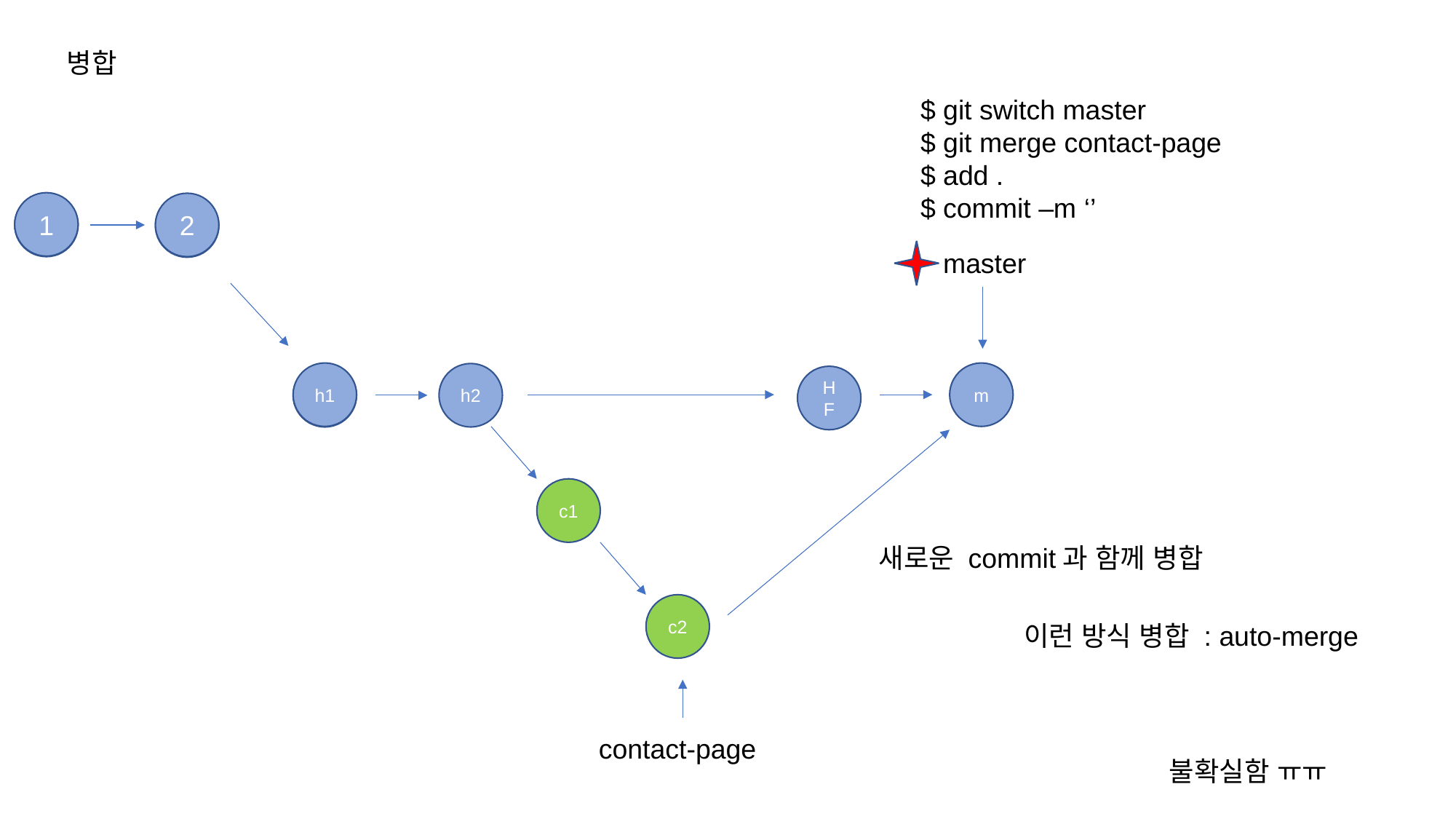

병합
$ git switch master
$ git merge contact-page
$ add .
$ commit –m ‘’

1
2

master
h1
m

h2
HF
c1
새로운 commit과 함께 병합
c2
이런 방식 병합 : auto-merge
contact-page
불확실함 ㅠㅠ